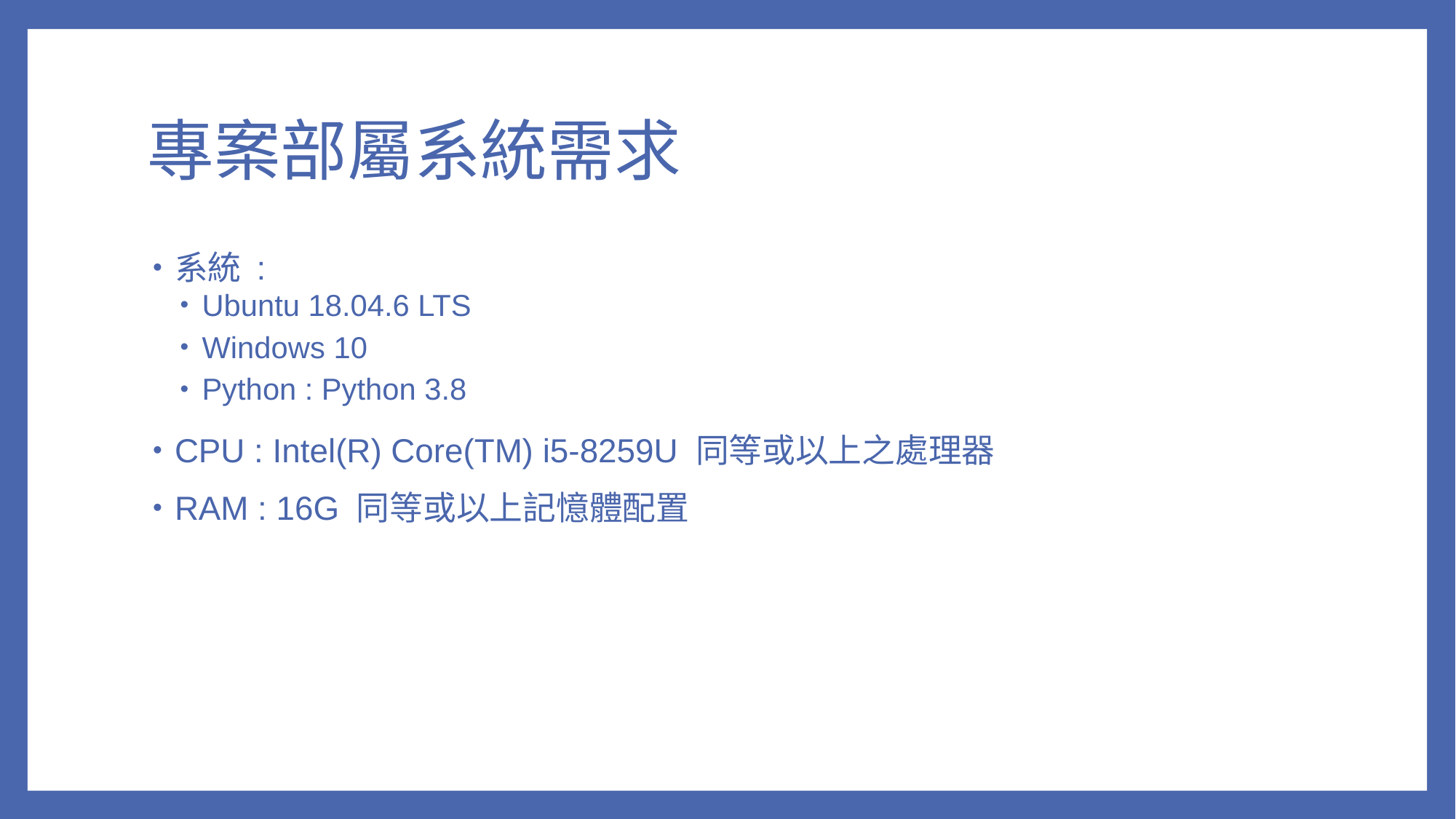

# 專案部屬系統需求
系統 :
Ubuntu 18.04.6 LTS
Windows 10
Python : Python 3.8
CPU : Intel(R) Core(TM) i5-8259U 同等或以上之處理器
RAM : 16G 同等或以上記憶體配置